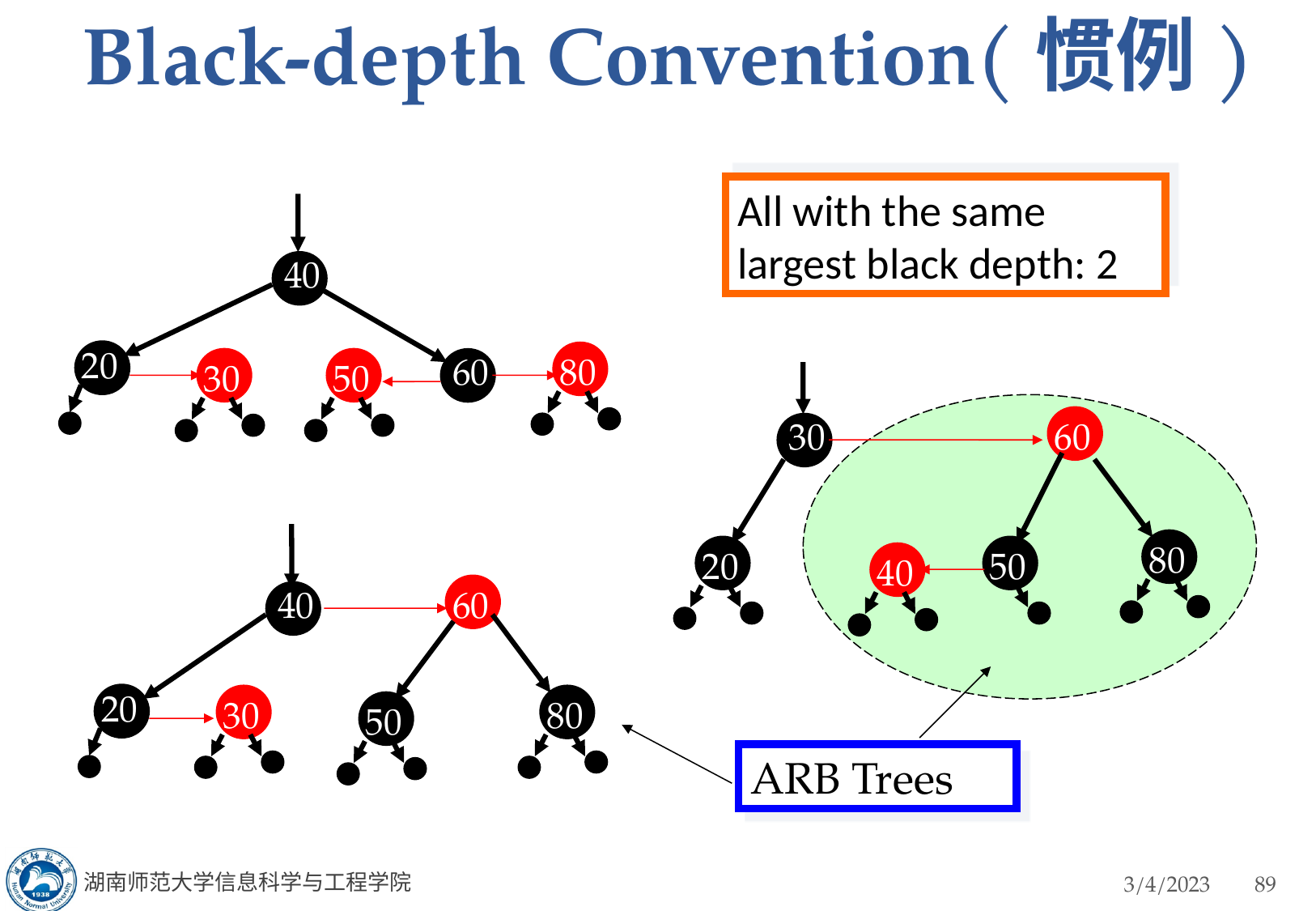

# Black-depth Convention(惯例)
All with the same largest black depth: 2

40

20

80

60

30

50

60

30

80

20

50

40

60

40

20

30

80

50

ARB Trees
湖南师范大学信息科学与工程学院
3/4/2023
89